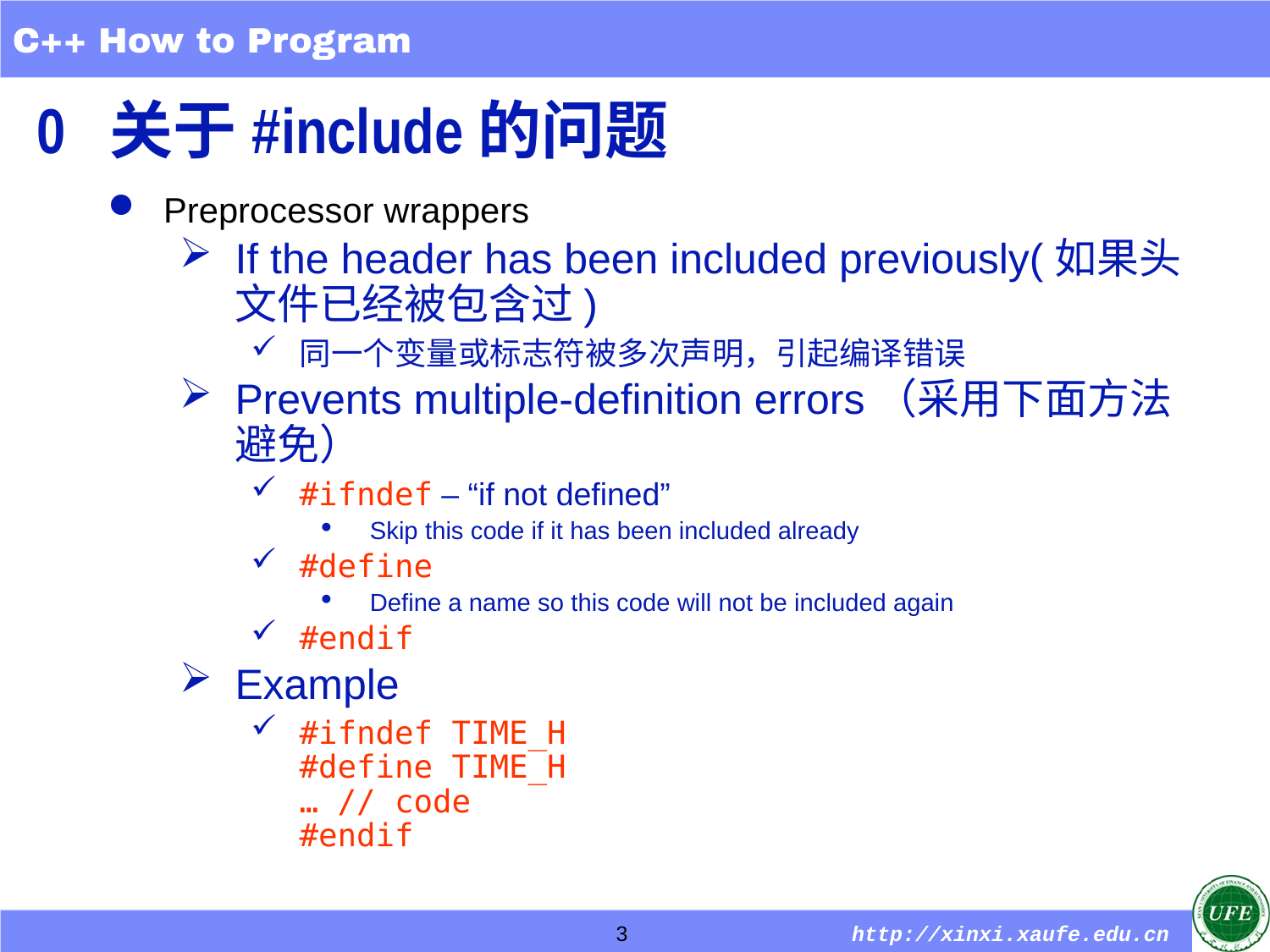

# 0  关于#include的问题
Preprocessor wrappers
If the header has been included previously(如果头文件已经被包含过)
同一个变量或标志符被多次声明，引起编译错误
Prevents multiple-definition errors（采用下面方法避免）
#ifndef – “if not defined”
Skip this code if it has been included already
#define
Define a name so this code will not be included again
#endif
Example
#ifndef TIME_H
#define TIME_H
… // code
#endif
3